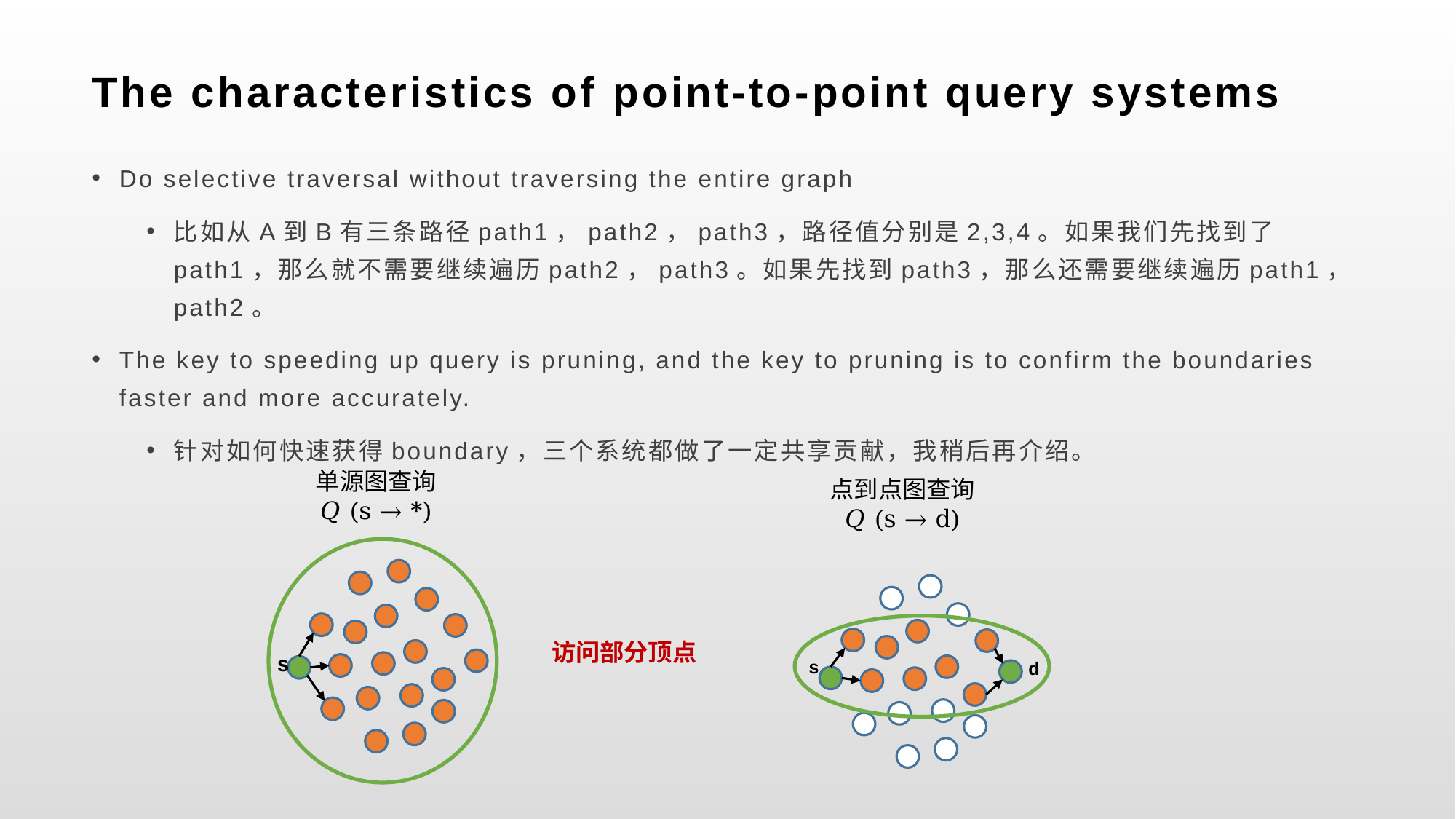

# The characteristics of point-to-point query systems
Do selective traversal without traversing the entire graph
比如从A到B有三条路径path1，path2，path3，路径值分别是2,3,4。如果我们先找到了path1，那么就不需要继续遍历path2，path3。如果先找到path3，那么还需要继续遍历path1，path2。
The key to speeding up query is pruning, and the key to pruning is to confirm the boundaries faster and more accurately.
针对如何快速获得boundary，三个系统都做了一定共享贡献，我稍后再介绍。
单源图查询
𝑄 (s → *)
点到点图查询
𝑄 (s → d)

s

s
d

访问部分顶点